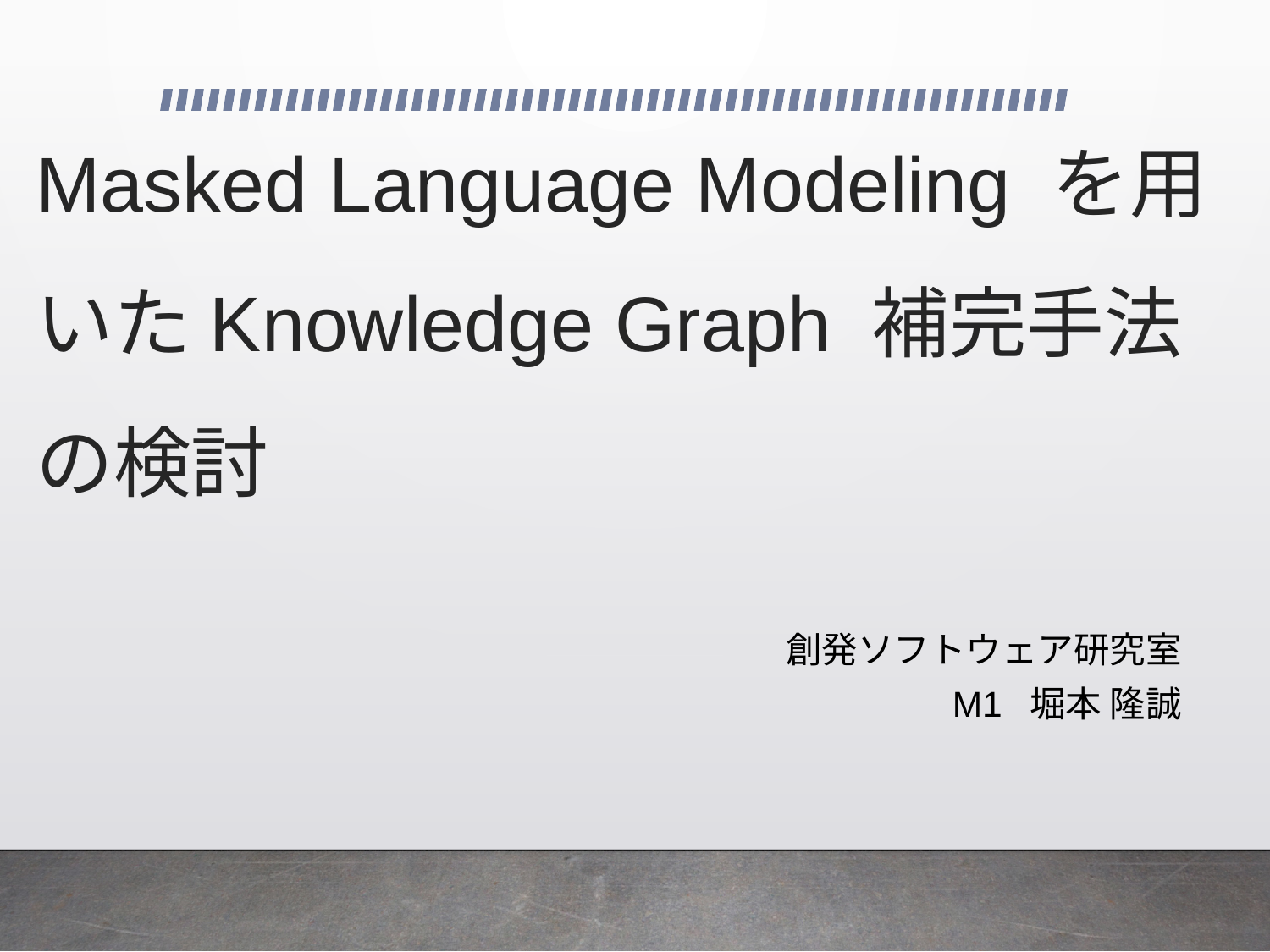

Masked Language Modeling を用いたKnowledge Graph 補完手法の検討
創発ソフトウェア研究室
M1  堀本 隆誠